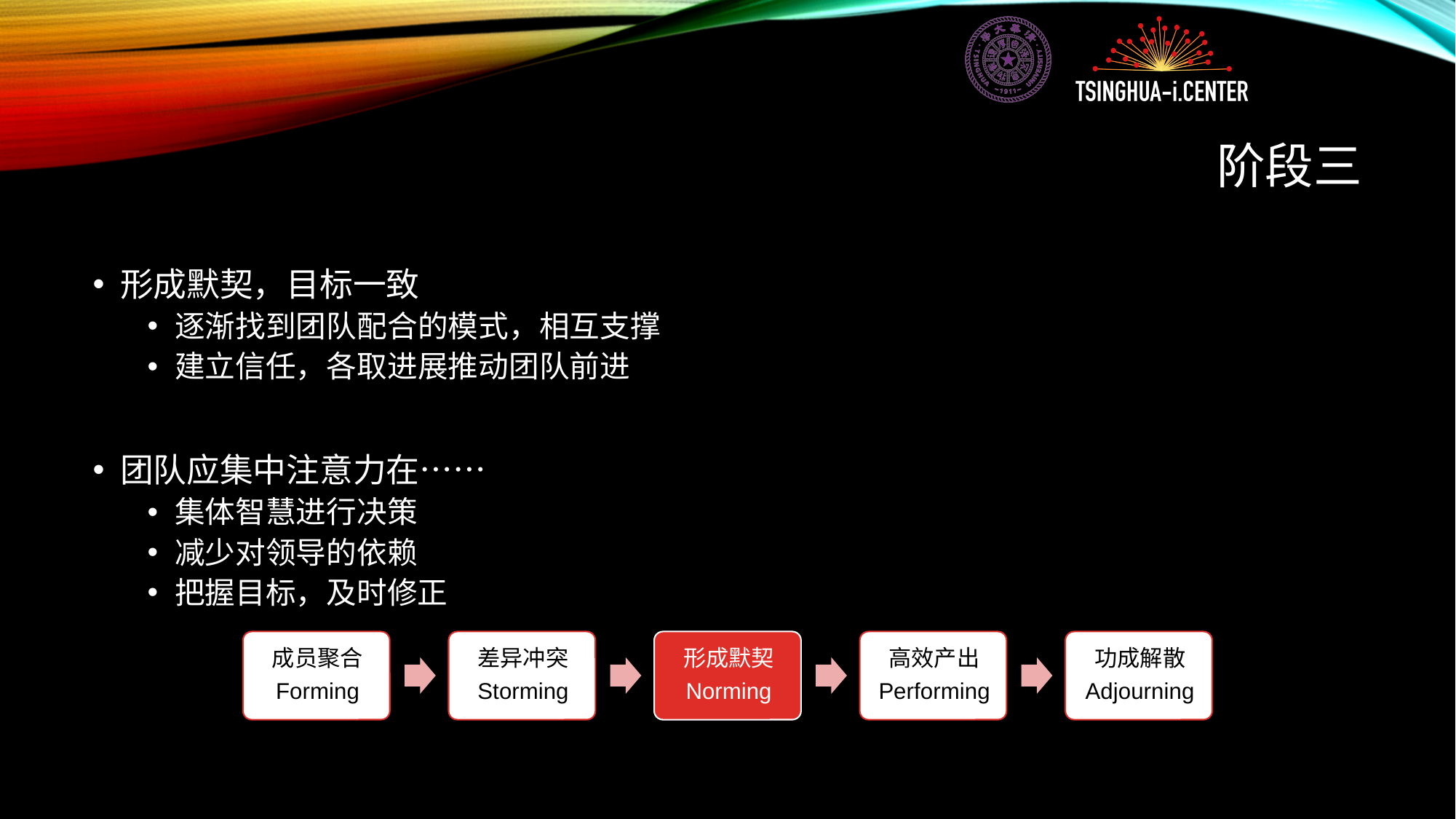

# 阶段三
形成默契，目标一致
逐渐找到团队配合的模式，相互支撑
建立信任，各取进展推动团队前进

团队应集中注意力在……
集体智慧进行决策
减少对领导的依赖
把握目标，及时修正
成员聚合
Forming

差异冲突
Storming

形成默契
Norming

高效产出
Performing

功成解散
Adjourning